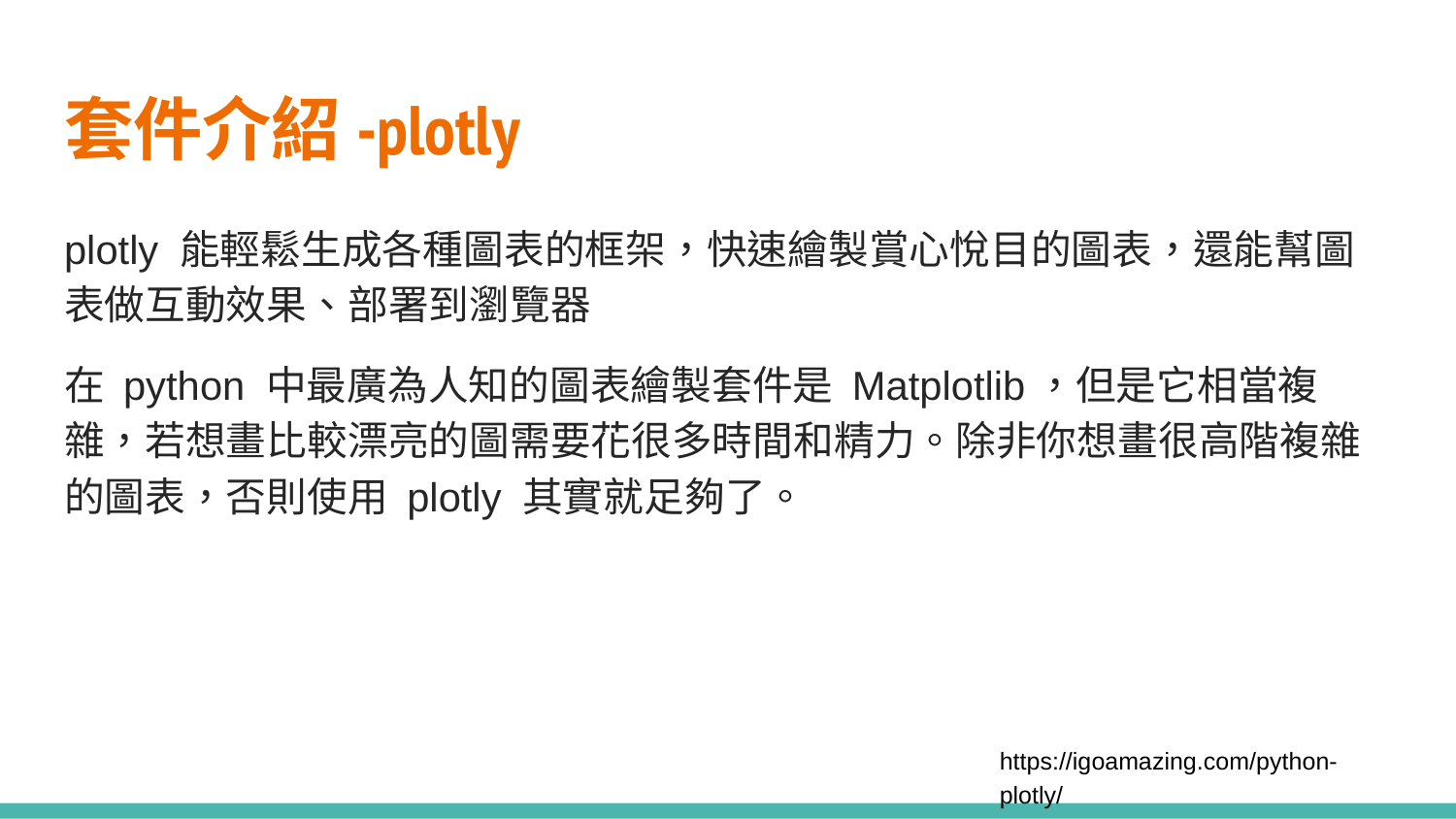

# 套件介紹-plotly
plotly 能輕鬆生成各種圖表的框架，快速繪製賞心悅目的圖表，還能幫圖表做互動效果、部署到瀏覽器
在 python 中最廣為人知的圖表繪製套件是 Matplotlib，但是它相當複雜，若想畫比較漂亮的圖需要花很多時間和精力。除非你想畫很高階複雜的圖表，否則使用 plotly 其實就足夠了。

https://igoamazing.com/python-plotly/